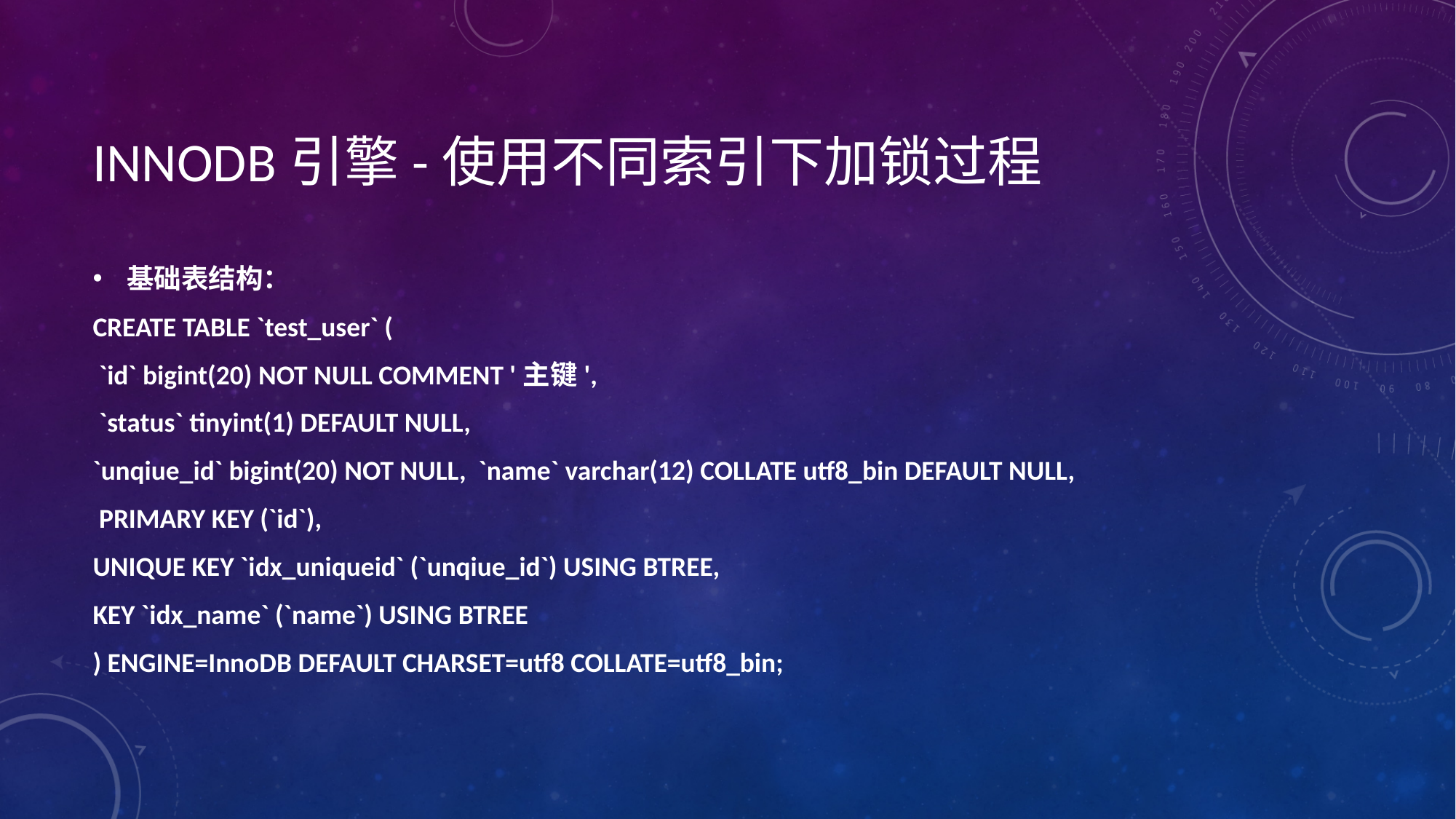

# Innodb引擎-使用不同索引下加锁过程
基础表结构：
CREATE TABLE `test_user` (
 `id` bigint(20) NOT NULL COMMENT '主键',
 `status` tinyint(1) DEFAULT NULL,
`unqiue_id` bigint(20) NOT NULL,  `name` varchar(12) COLLATE utf8_bin DEFAULT NULL,
 PRIMARY KEY (`id`),
UNIQUE KEY `idx_uniqueid` (`unqiue_id`) USING BTREE,
KEY `idx_name` (`name`) USING BTREE
) ENGINE=InnoDB DEFAULT CHARSET=utf8 COLLATE=utf8_bin;